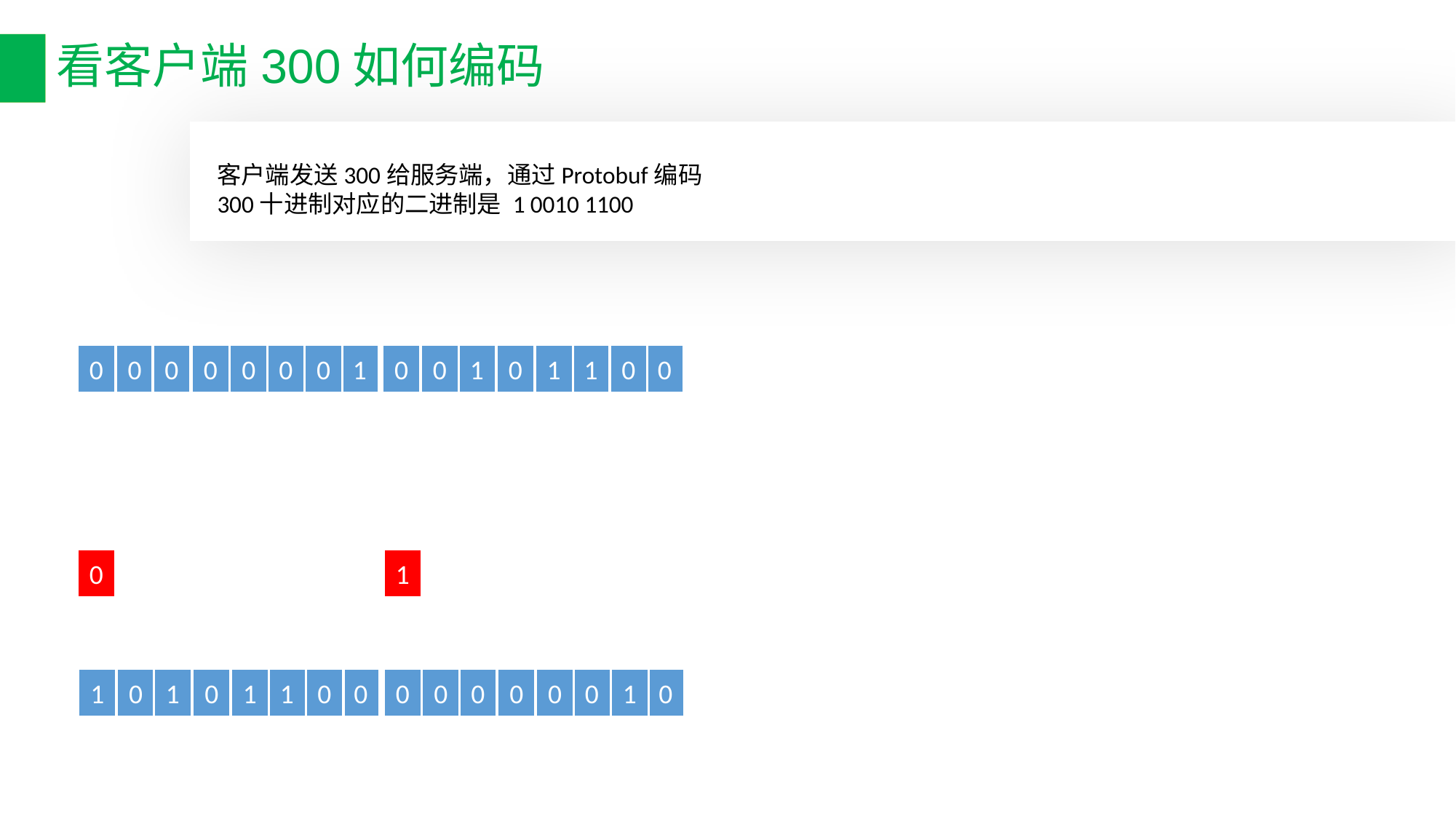

课程小结
# 看客户端300如何编码

客户端发送300给服务端，通过Protobuf编码
300十进制对应的二进制是 1 0010 1100
0
0
0
0
0
0
1
0
1
0
1
1
0
0
0
0
0
1
0
1
0
1
1
0
0
0
0
0
0
0
1
0
1
0